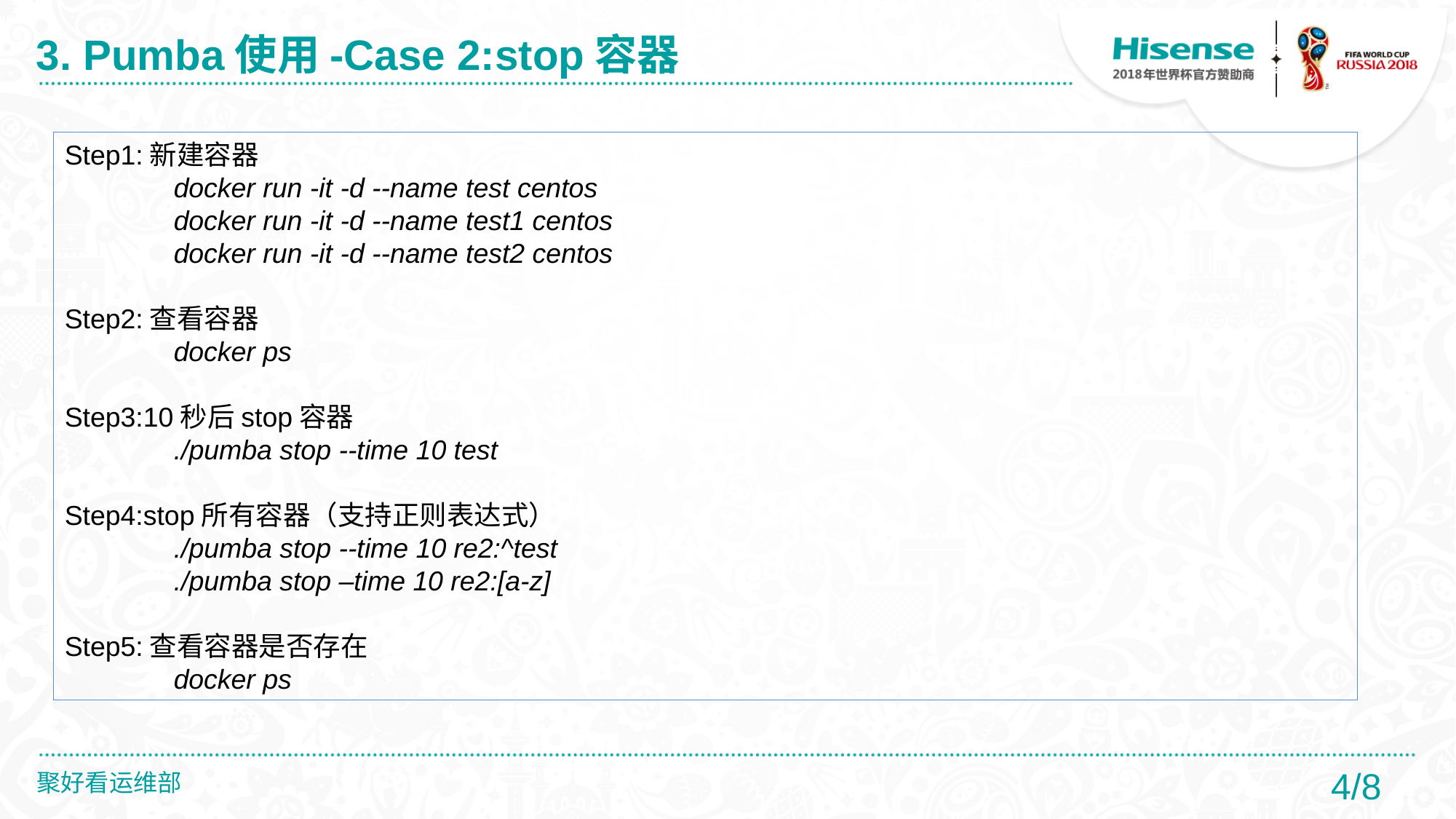

3. Pumba使用-Case 2:stop容器
Step1:新建容器
	docker run -it -d --name test centos
	docker run -it -d --name test1 centos
	docker run -it -d --name test2 centos

Step2:查看容器
	docker ps

Step3:10秒后stop容器
	./pumba stop --time 10 test

Step4:stop所有容器（支持正则表达式）
	./pumba stop --time 10 re2:^test
	./pumba stop –time 10 re2:[a-z]

Step5:查看容器是否存在
	docker ps
4/8
聚好看运维部